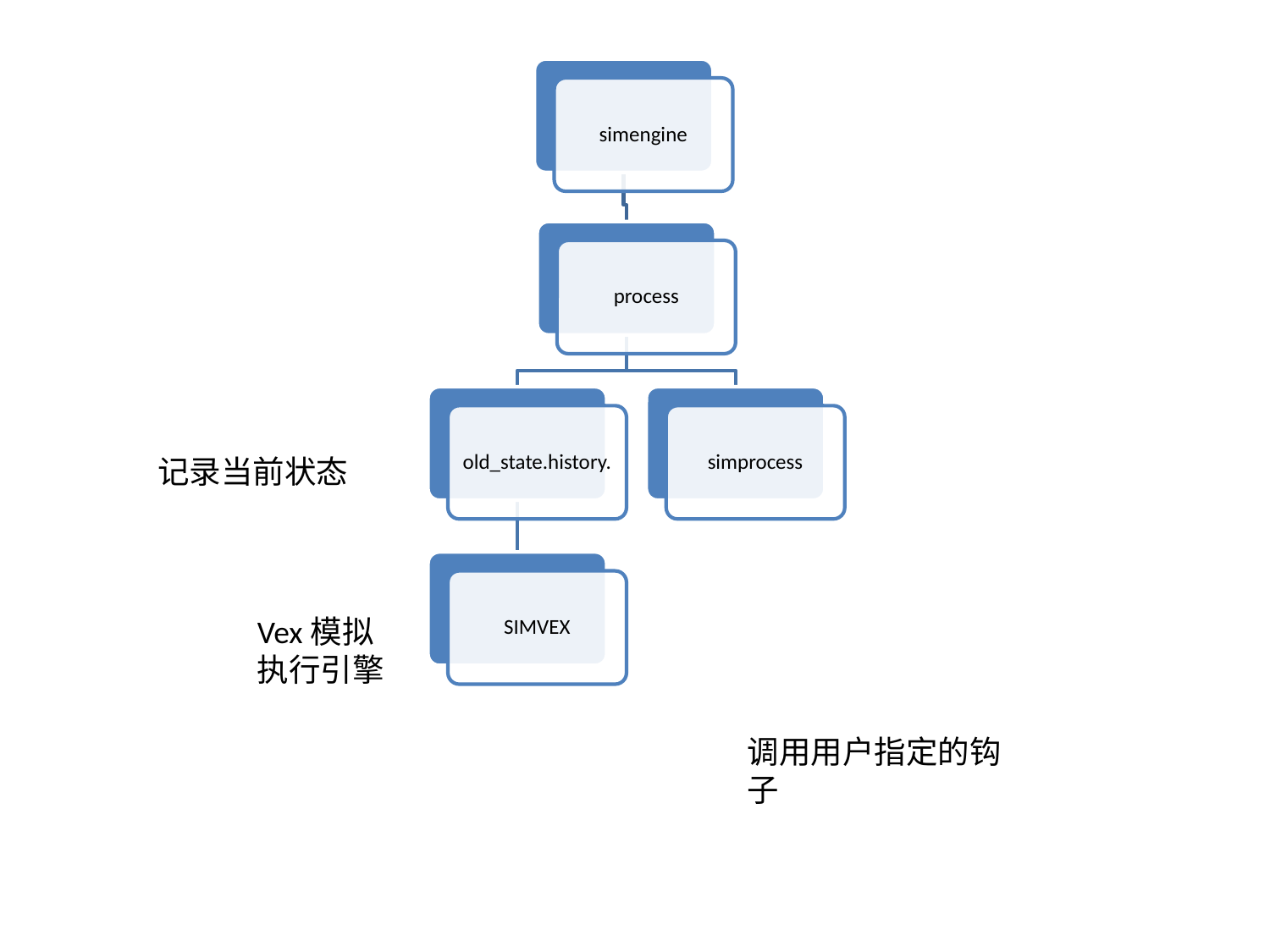

simengine
process
old_state.history.
SIMVEX
simprocess
记录当前状态
Vex模拟执行引擎
调用用户指定的钩子